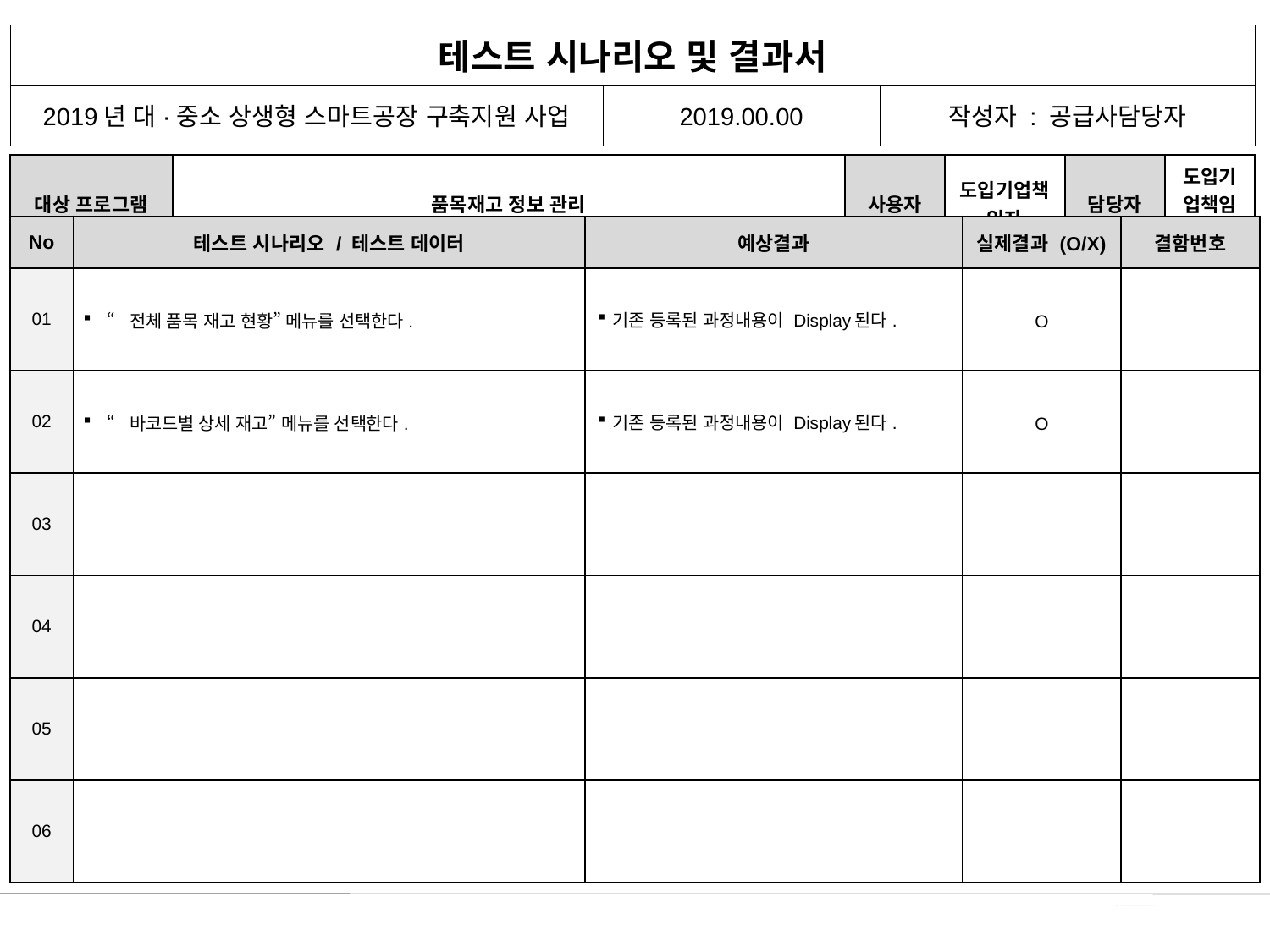

테스트 시나리오 및 결과서
2019년 대·중소 상생형 스마트공장 구축지원 사업
2019.00.00
작성자 : 공급사담당자
| 대상 프로그램 | 품목재고 정보 관리 | 사용자 | 도입기업책임자 | 담당자 | 도입기업책임자 |
| --- | --- | --- | --- | --- | --- |
| No | 테스트 시나리오 / 테스트 데이터 | 예상결과 | 실제결과 (O/X) | 결함번호 |
| --- | --- | --- | --- | --- |
| 01 | “전체 품목 재고 현황” 메뉴를 선택한다. | 기존 등록된 과정내용이 Display된다. | O |  |
| 02 | “바코드별 상세 재고” 메뉴를 선택한다. | 기존 등록된 과정내용이 Display된다. | O |  |
| 03 |  |  |  |  |
| 04 |  |  |  |  |
| 05 |  |  |  |  |
| 06 |  |  |  |  |